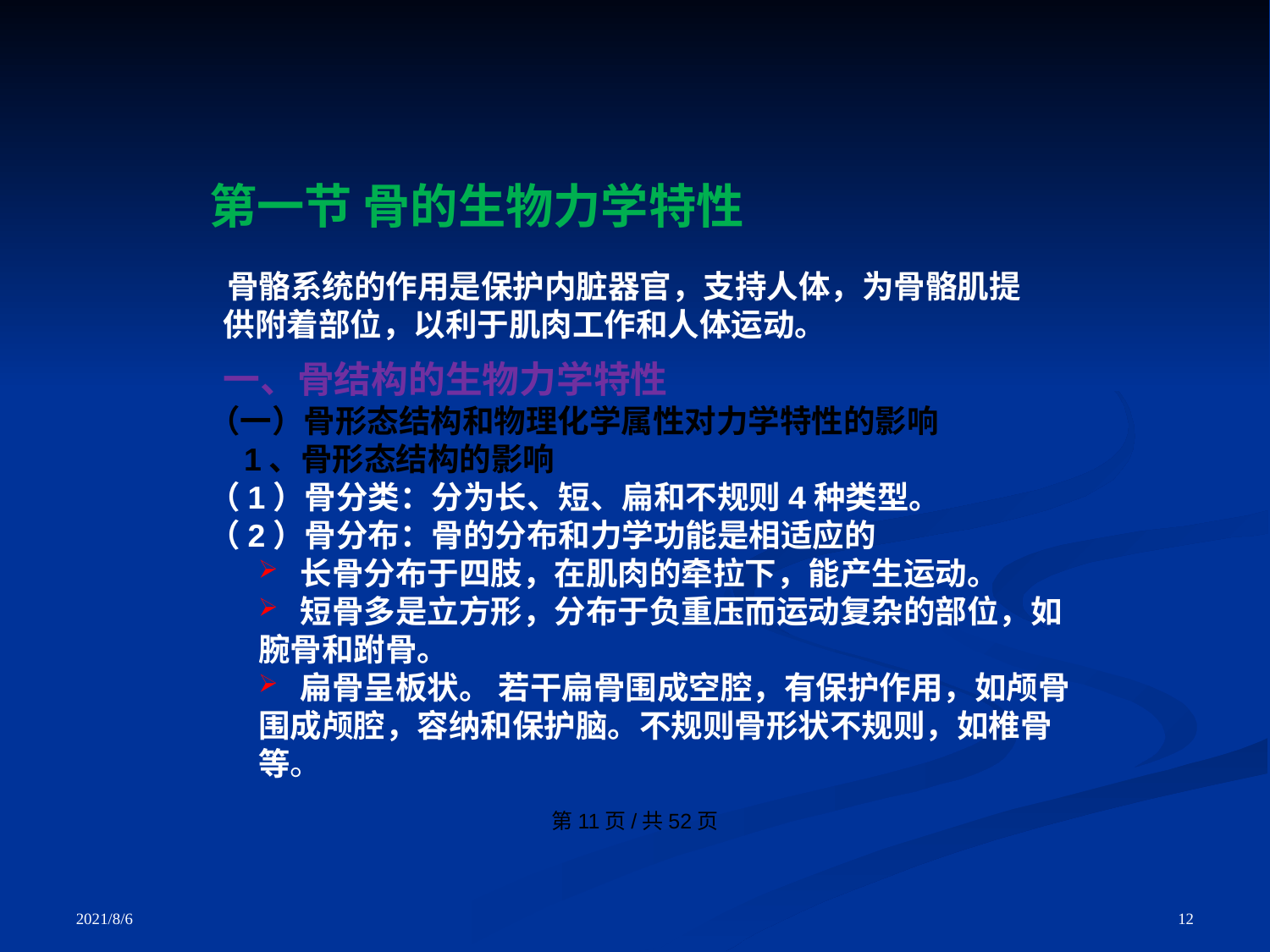

第11页/共52页
第一节 骨的生物力学特性
        骨骼系统的作用是保护内脏器官，支持人体，为骨骼肌提供附着部位，以利于肌肉工作和人体运动。
 一、骨结构的生物力学特性
（一）骨形态结构和物理化学属性对力学特性的影响
    1、骨形态结构的影响
（1）骨分类：分为长、短、扁和不规则4种类型。
（2）骨分布：骨的分布和力学功能是相适应的
  长骨分布于四肢，在肌肉的牵拉下，能产生运动。
  短骨多是立方形，分布于负重压而运动复杂的部位，如腕骨和跗骨。
  扁骨呈板状。 若干扁骨围成空腔，有保护作用，如颅骨围成颅腔，容纳和保护脑。不规则骨形状不规则，如椎骨等。
12
2021/8/6